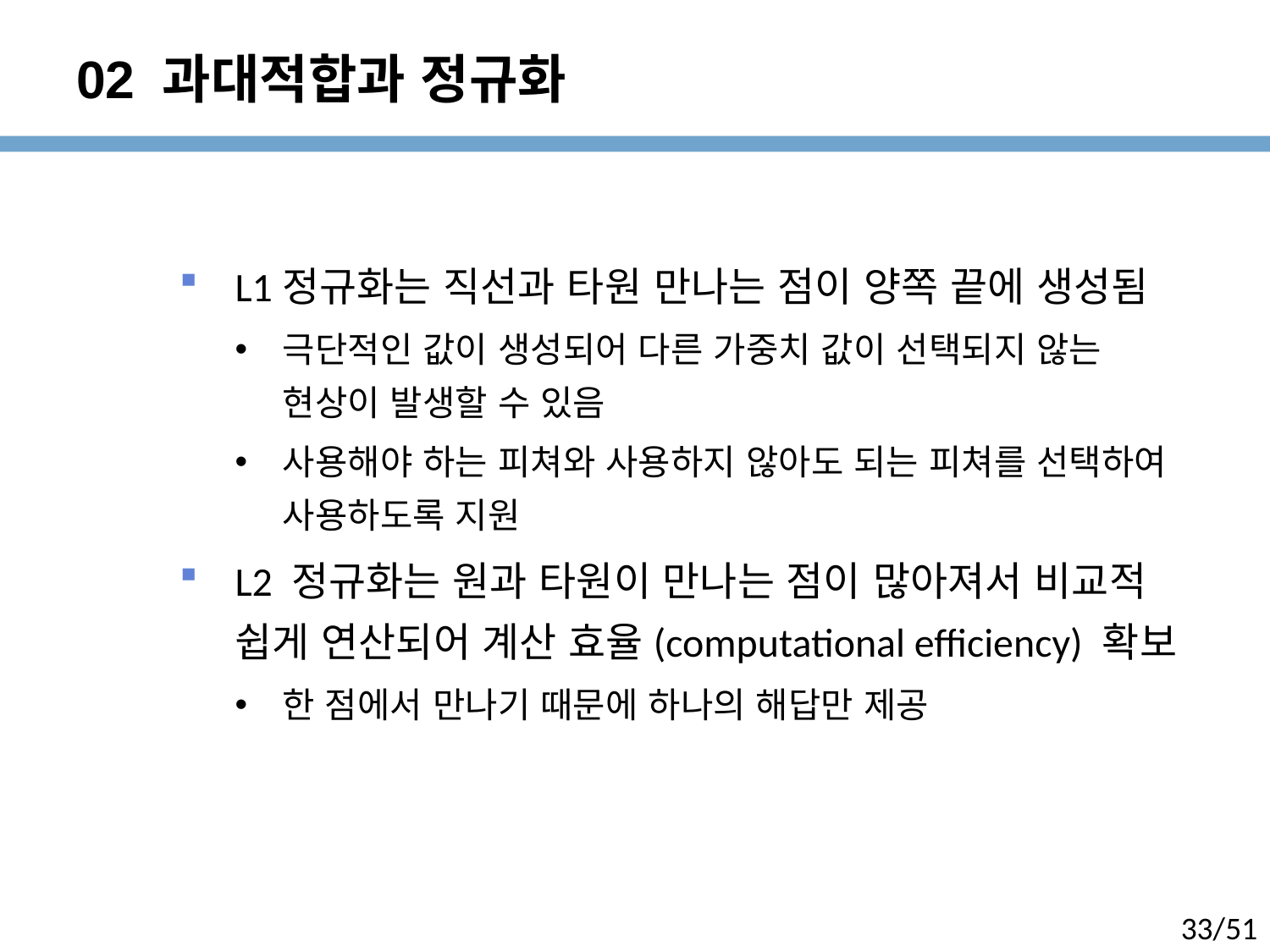

# 02 과대적합과 정규화

L1정규화는 직선과 타원 만나는 점이 양쪽 끝에 생성됨
극단적인 값이 생성되어 다른 가중치 값이 선택되지 않는 현상이 발생할 수 있음
사용해야 하는 피쳐와 사용하지 않아도 되는 피쳐를 선택하여 사용하도록 지원
L2 정규화는 원과 타원이 만나는 점이 많아져서 비교적 쉽게 연산되어 계산 효율(computational efficiency) 확보
한 점에서 만나기 때문에 하나의 해답만 제공

33/51